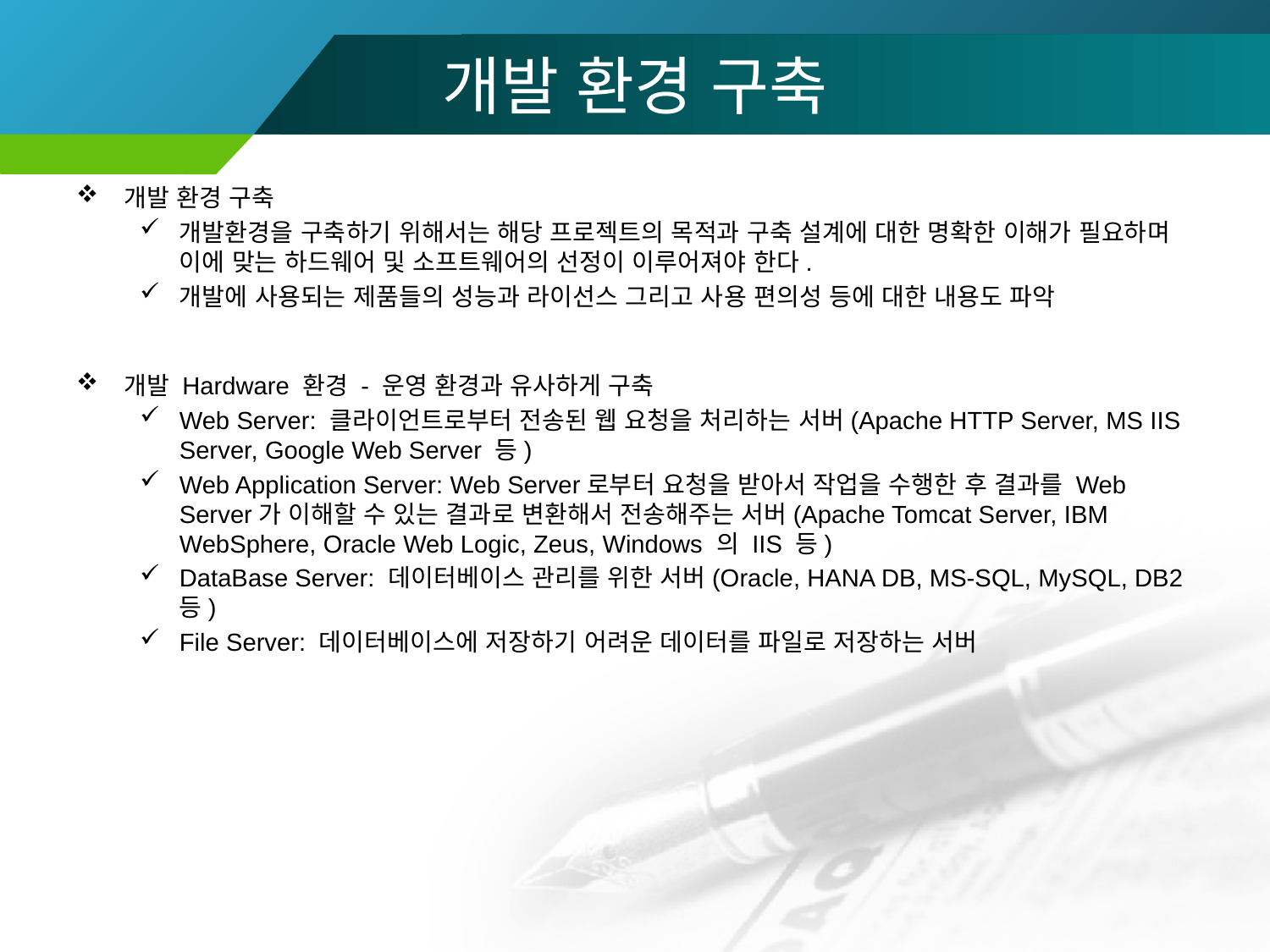

# 개발 환경 구축
개발 환경 구축
개발환경을 구축하기 위해서는 해당 프로젝트의 목적과 구축 설계에 대한 명확한 이해가 필요하며 이에 맞는 하드웨어 및 소프트웨어의 선정이 이루어져야 한다.
개발에 사용되는 제품들의 성능과 라이선스 그리고 사용 편의성 등에 대한 내용도 파악

개발 Hardware 환경 - 운영 환경과 유사하게 구축
Web Server: 클라이언트로부터 전송된 웹 요청을 처리하는 서버(Apache HTTP Server, MS IIS Server, Google Web Server 등)
Web Application Server: Web Server로부터 요청을 받아서 작업을 수행한 후 결과를 Web Server가 이해할 수 있는 결과로 변환해서 전송해주는 서버(Apache Tomcat Server, IBM WebSphere, Oracle Web Logic, Zeus, Windows 의 IIS 등)
DataBase Server: 데이터베이스 관리를 위한 서버(Oracle, HANA DB, MS-SQL, MySQL, DB2 등)
File Server: 데이터베이스에 저장하기 어려운 데이터를 파일로 저장하는 서버